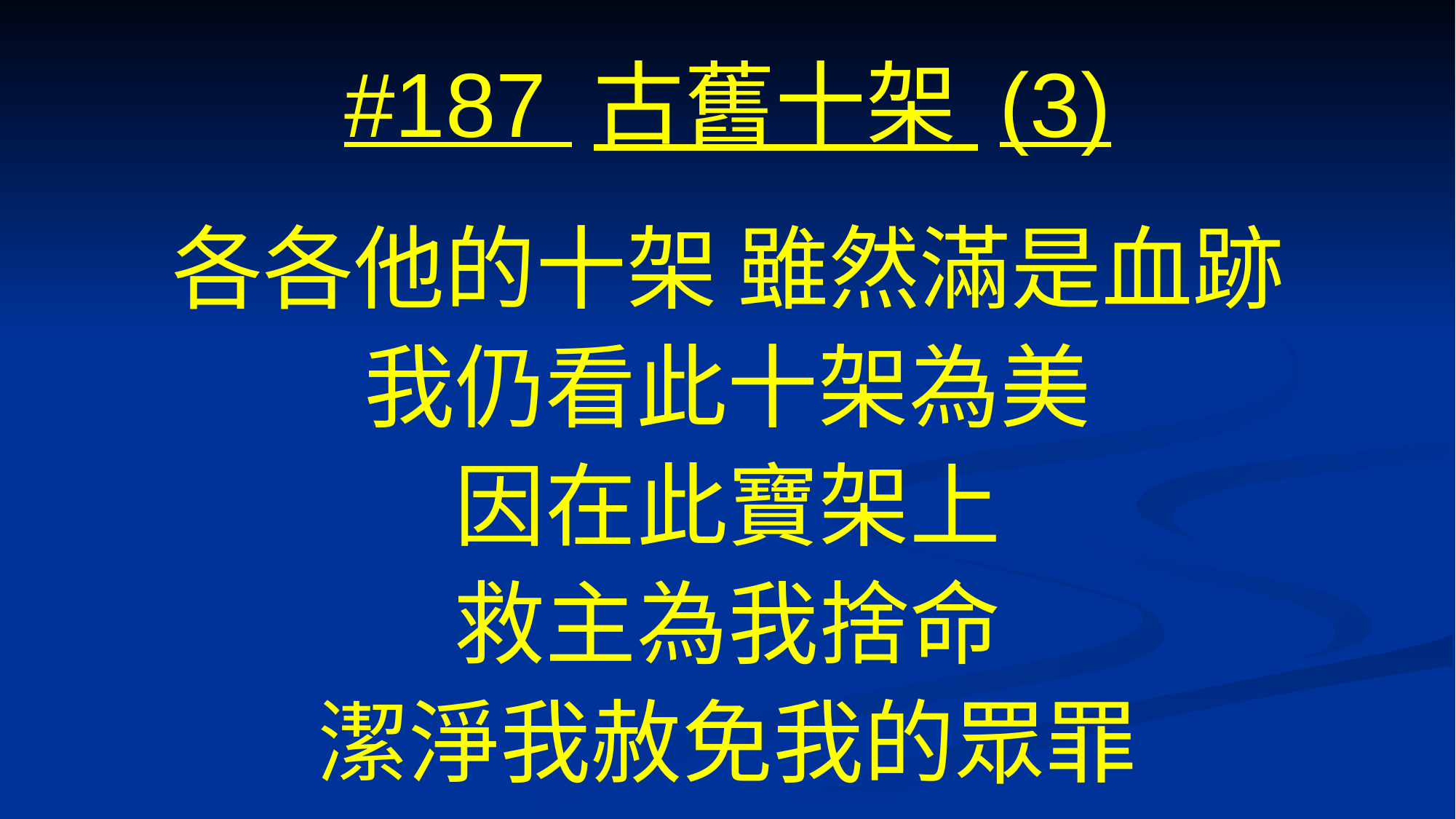

# #187 古舊十架 (3)
各各他的十架 雖然滿是血跡
我仍看此十架為美
因在此寶架上
救主為我捨命
潔淨我赦免我的眾罪